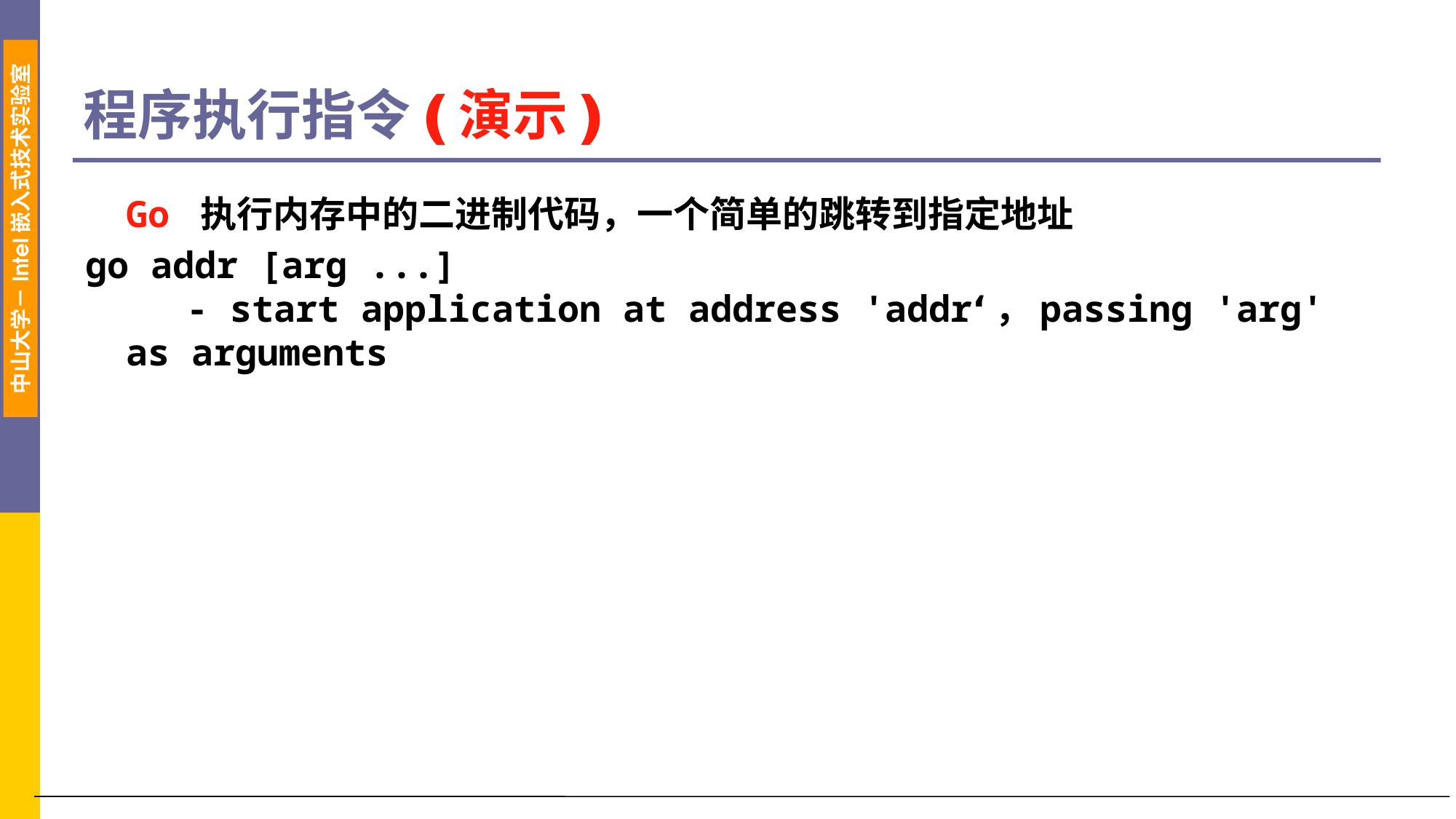

# 程序执行指令(演示)
	Go 执行内存中的二进制代码，一个简单的跳转到指定地址
go addr [arg ...]
    - start application at address 'addr‘，passing 'arg' as arguments